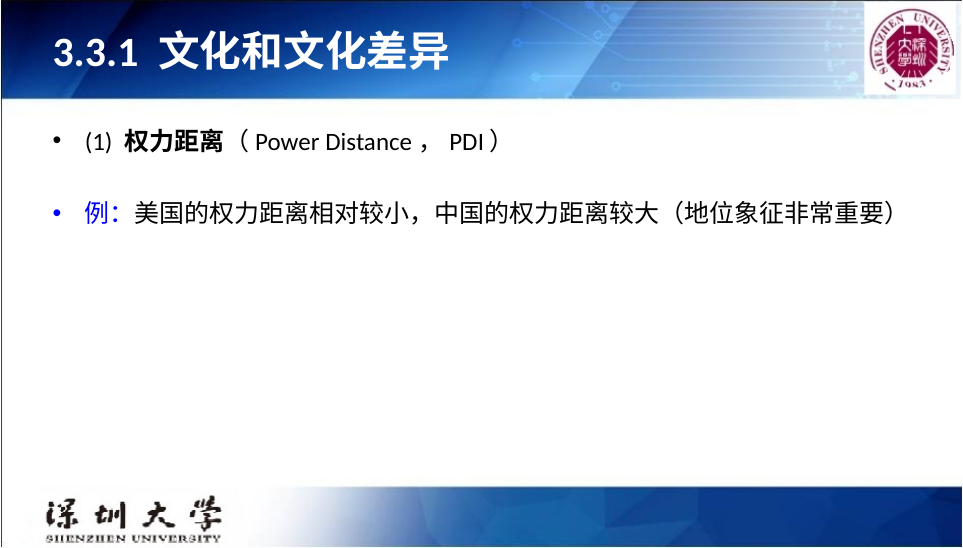

# 3.3.1 文化和文化差异
(1) 权力距离（Power Distance，PDI）

例：美国的权力距离相对较小，中国的权力距离较大（地位象征非常重要）
114